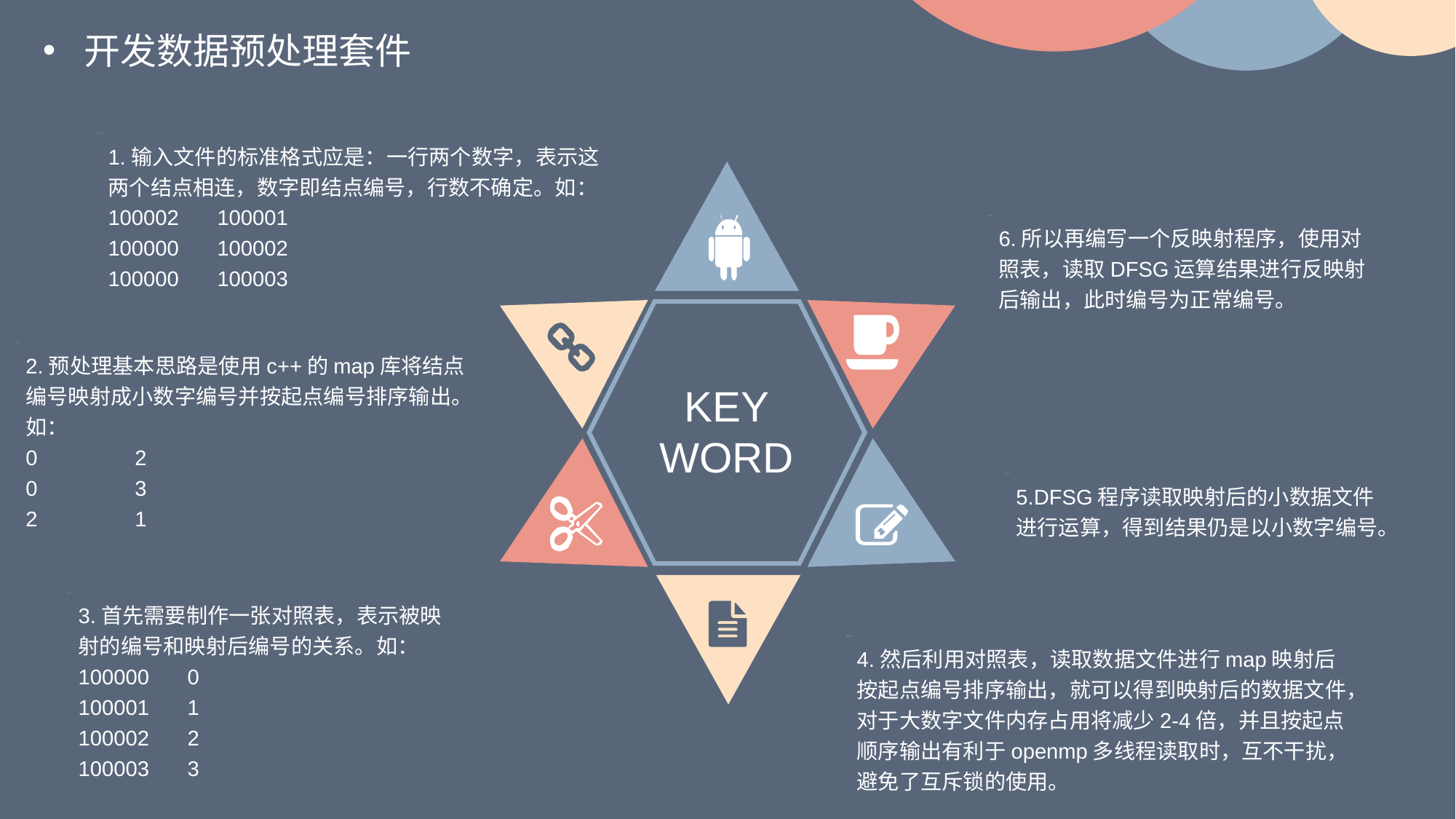

开发数据预处理套件
1.输入文件的标准格式应是：一行两个数字，表示这两个结点相连，数字即结点编号，行数不确定。如：
100002	100001
100000	100002
100000 	100003

6.所以再编写一个反映射程序，使用对照表，读取DFSG运算结果进行反映射后输出，此时编号为正常编号。

2.预处理基本思路是使用c++的map库将结点编号映射成小数字编号并按起点编号排序输出。如：
0	2
0	3
2	1
KEY
WORD

5.DFSG程序读取映射后的小数据文件进行运算，得到结果仍是以小数字编号。

3.首先需要制作一张对照表，表示被映射的编号和映射后编号的关系。如：
100000	0
100001	1
100002	2
100003 	3

4.然后利用对照表，读取数据文件进行map映射后按起点编号排序输出，就可以得到映射后的数据文件，对于大数字文件内存占用将减少2-4倍，并且按起点顺序输出有利于openmp多线程读取时，互不干扰，避免了互斥锁的使用。